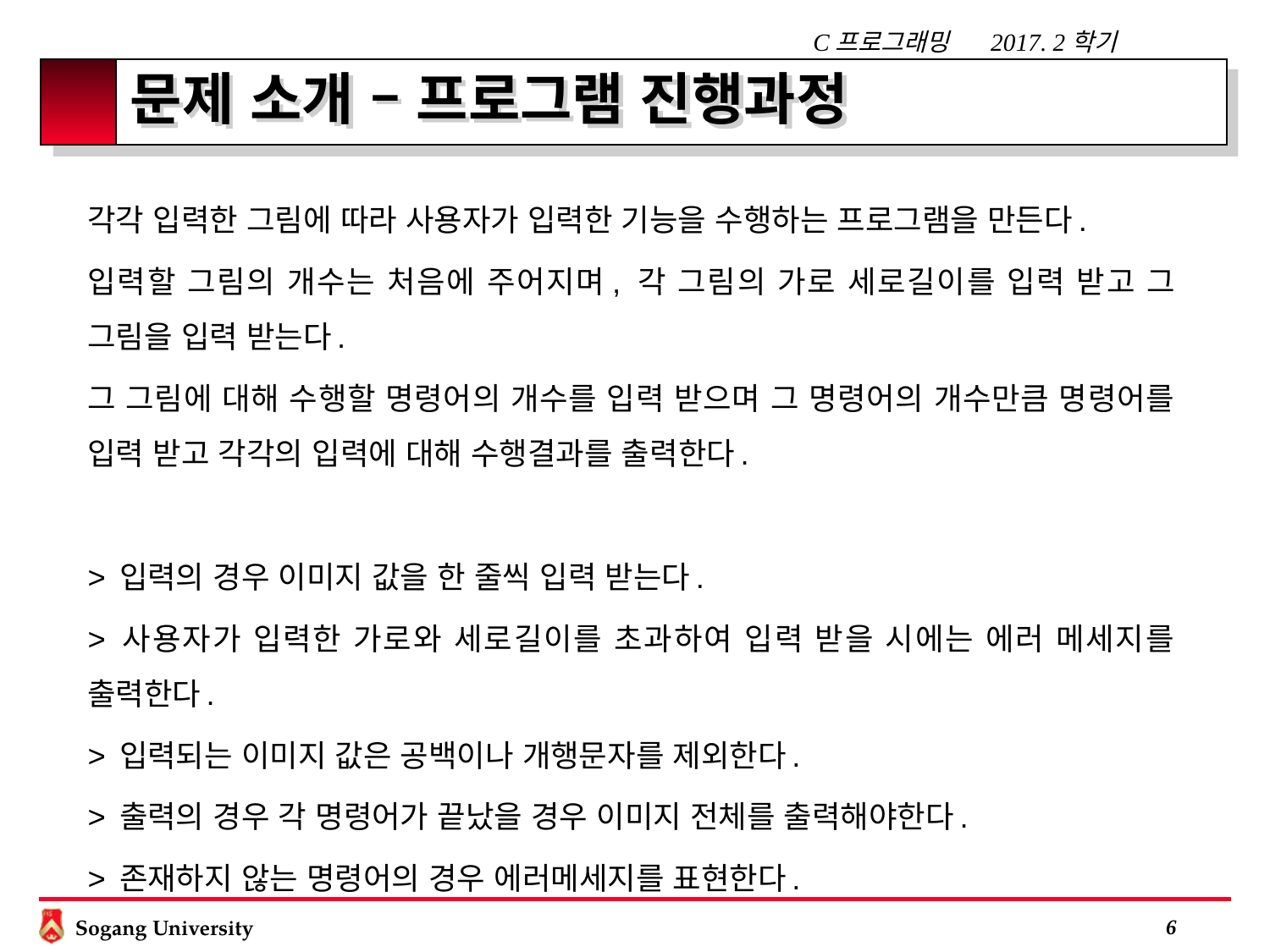

# 문제 소개 – 프로그램 진행과정
각각 입력한 그림에 따라 사용자가 입력한 기능을 수행하는 프로그램을 만든다.
입력할 그림의 개수는 처음에 주어지며, 각 그림의 가로 세로길이를 입력 받고 그 그림을 입력 받는다.
그 그림에 대해 수행할 명령어의 개수를 입력 받으며 그 명령어의 개수만큼 명령어를 입력 받고 각각의 입력에 대해 수행결과를 출력한다.

> 입력의 경우 이미지 값을 한 줄씩 입력 받는다.
> 사용자가 입력한 가로와 세로길이를 초과하여 입력 받을 시에는 에러 메세지를 출력한다.
> 입력되는 이미지 값은 공백이나 개행문자를 제외한다.
> 출력의 경우 각 명령어가 끝났을 경우 이미지 전체를 출력해야한다.
> 존재하지 않는 명령어의 경우 에러메세지를 표현한다.
 6